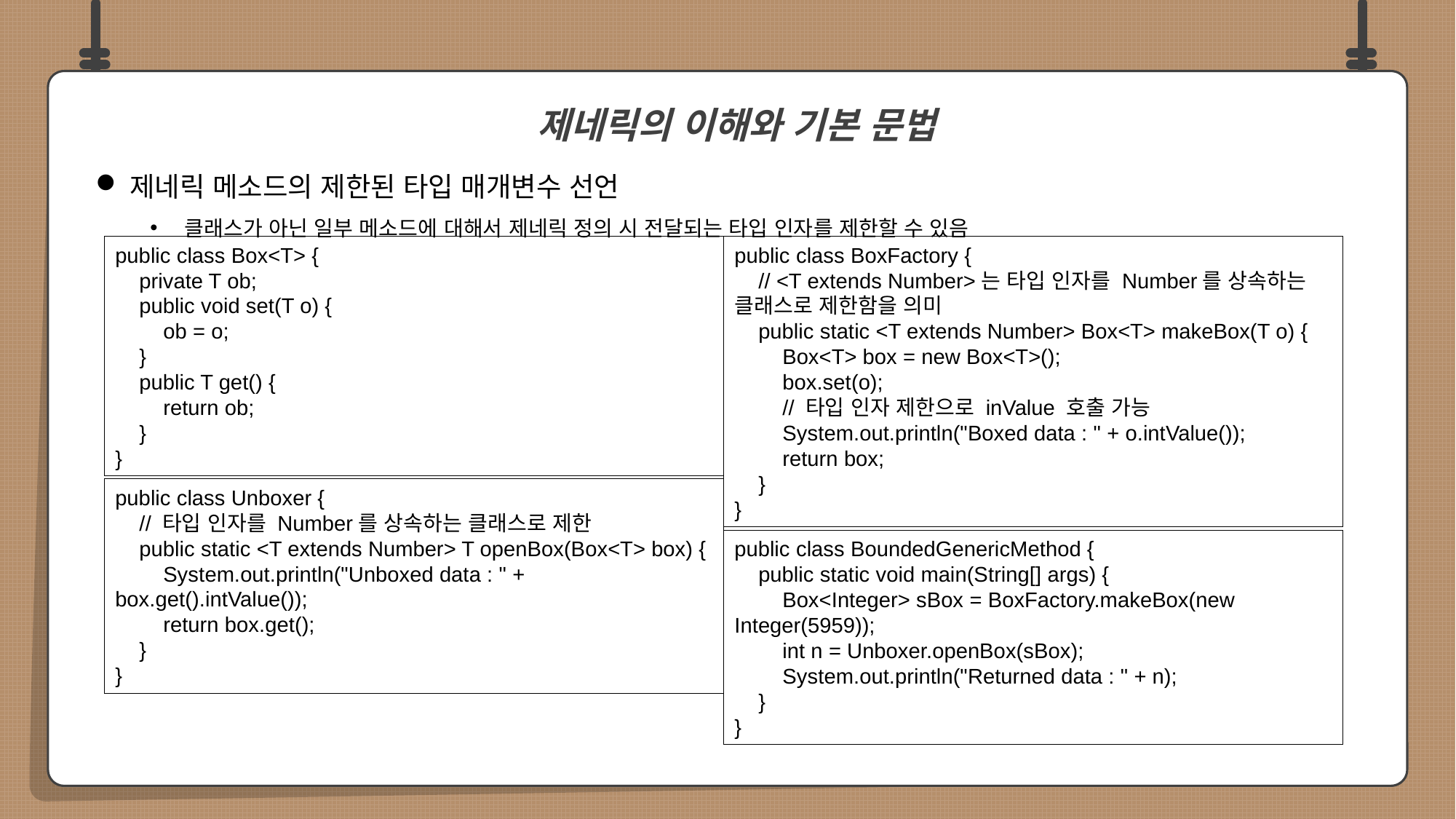

제네릭 메소드의 제한된 타입 매개변수 선언
클래스가 아닌 일부 메소드에 대해서 제네릭 정의 시 전달되는 타입 인자를 제한할 수 있음
 제네릭의 이해와 기본 문법

public class Box<T> {
    private T ob;
    public void set(T o) {
        ob = o;
    }
    public T get() {
        return ob;
    }
}
public class BoxFactory {
    // <T extends Number>는 타입 인자를 Number를 상속하는 클래스로 제한함을 의미
    public static <T extends Number> Box<T> makeBox(T o) {
        Box<T> box = new Box<T>();
        box.set(o);
        // 타입 인자 제한으로 inValue 호출 가능
        System.out.println("Boxed data : " + o.intValue());
        return box;
    }
}
public class Unboxer {
    // 타입 인자를 Number를 상속하는 클래스로 제한
    public static <T extends Number> T openBox(Box<T> box) {
        System.out.println("Unboxed data : " + box.get().intValue());
        return box.get();
    }
}
public class BoundedGenericMethod {
    public static void main(String[] args) {
        Box<Integer> sBox = BoxFactory.makeBox(new Integer(5959));
        int n = Unboxer.openBox(sBox);
        System.out.println("Returned data : " + n);
    }
}